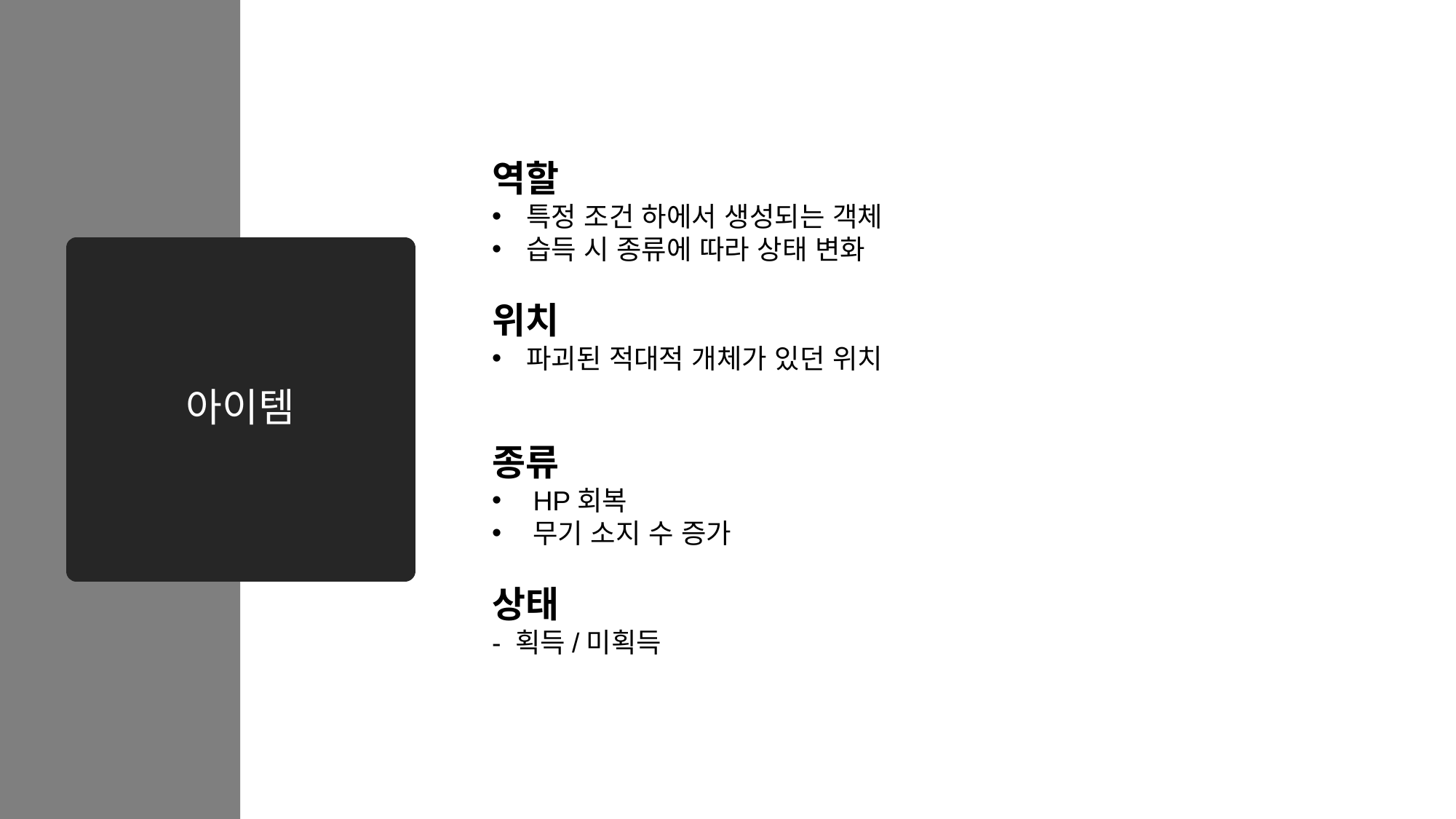

역할
특정 조건 하에서 생성되는 객체
습득 시 종류에 따라 상태 변화

위치
파괴된 적대적 개체가 있던 위치

종류
HP회복
무기 소지 수 증가

상태
- 획득/미획득
# 아이템